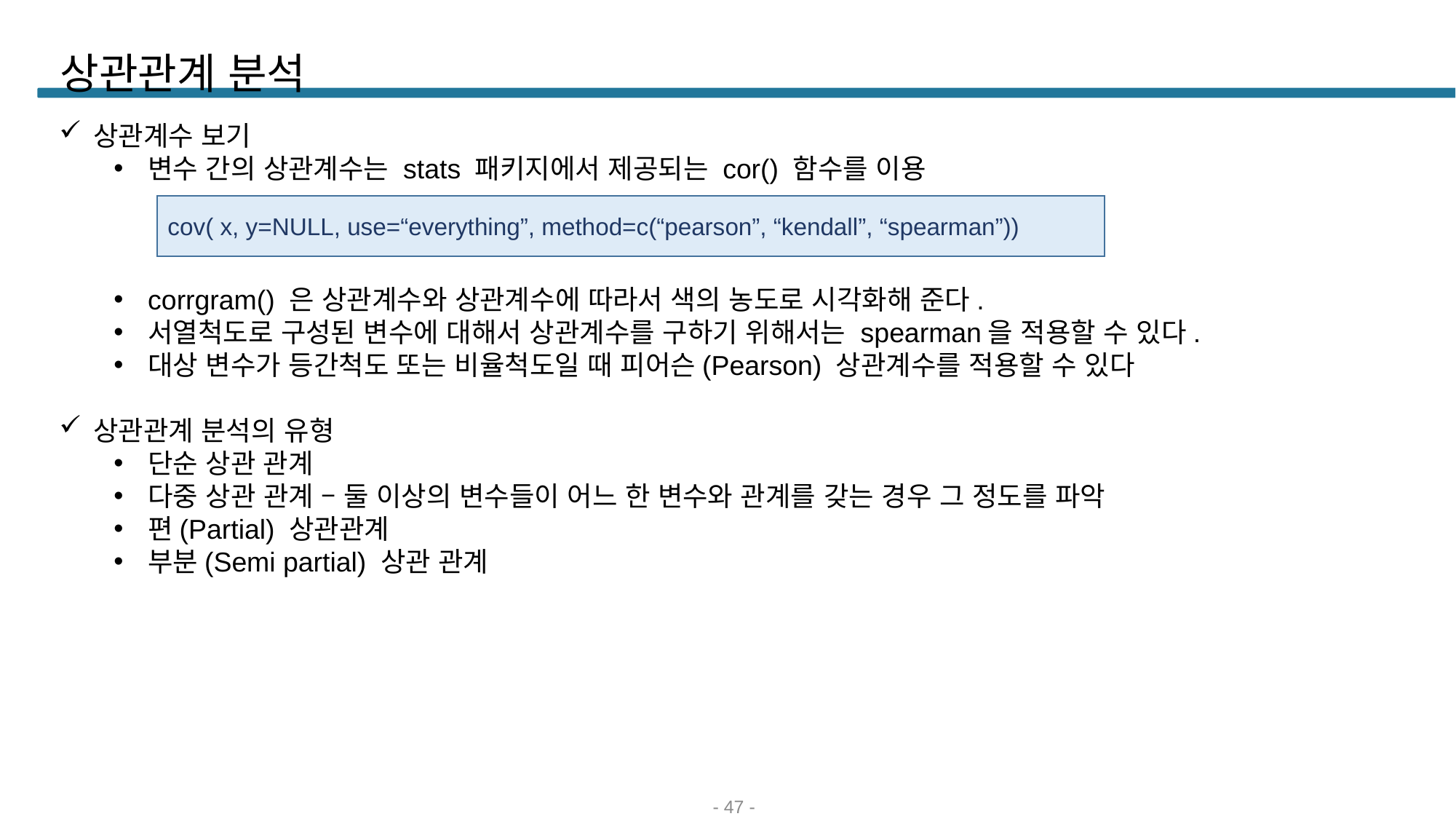

# 상관관계 분석
상관계수 보기
변수 간의 상관계수는 stats 패키지에서 제공되는 cor() 함수를 이용

corrgram() 은 상관계수와 상관계수에 따라서 색의 농도로 시각화해 준다.
서열척도로 구성된 변수에 대해서 상관계수를 구하기 위해서는 spearman을 적용할 수 있다.
대상 변수가 등간척도 또는 비율척도일 때 피어슨(Pearson) 상관계수를 적용할 수 있다

상관관계 분석의 유형
단순 상관 관계
다중 상관 관계 – 둘 이상의 변수들이 어느 한 변수와 관계를 갖는 경우 그 정도를 파악
편(Partial) 상관관계
부분(Semi partial) 상관 관계

cov( x, y=NULL, use=“everything”, method=c(“pearson”, “kendall”, “spearman”))
- 47 -